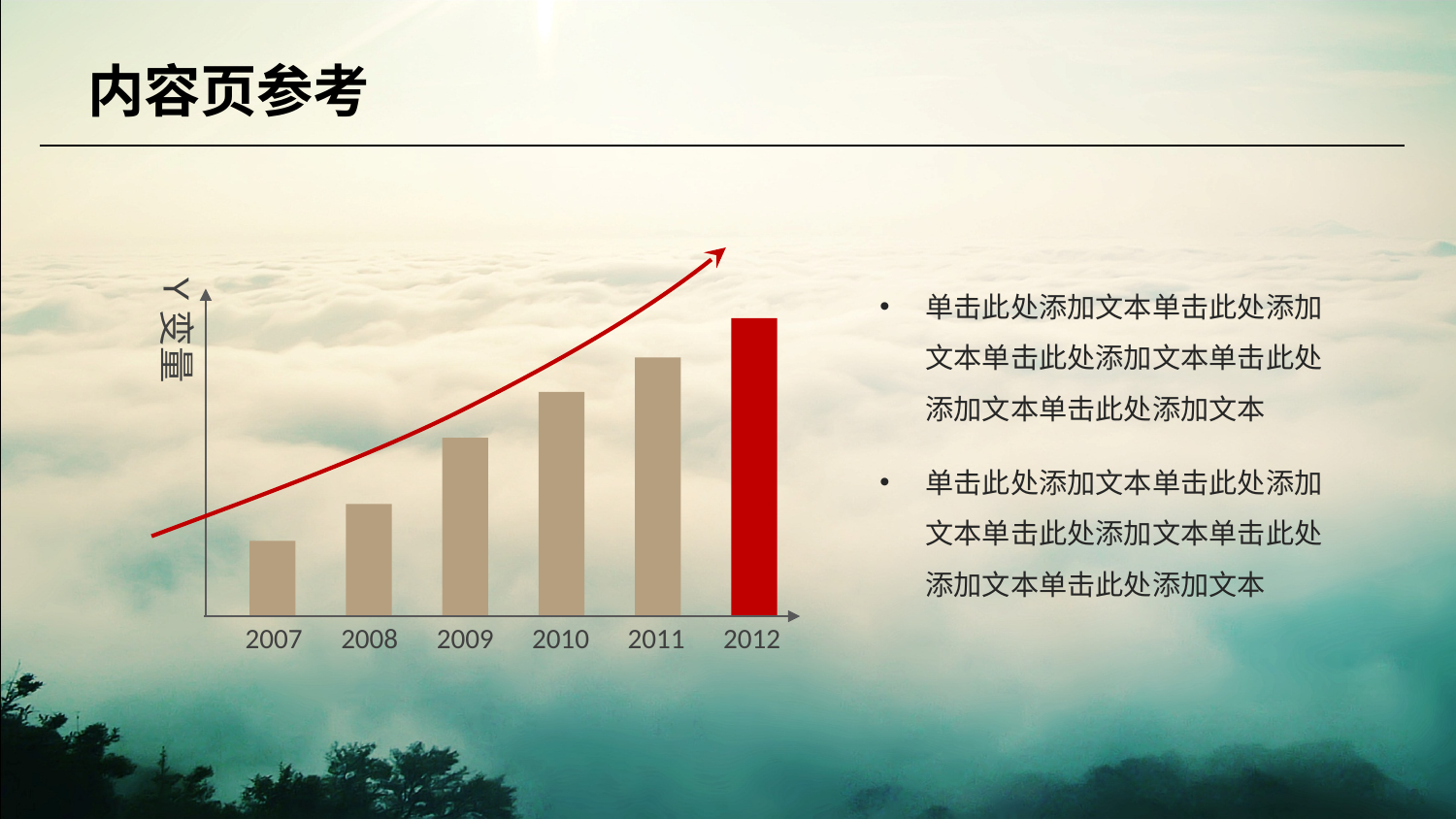

# 内容页参考

Y变量
单击此处添加文本单击此处添加文本单击此处添加文本单击此处添加文本单击此处添加文本

单击此处添加文本单击此处添加文本单击此处添加文本单击此处添加文本单击此处添加文本

2007
2008
2009
2010
2011
2012